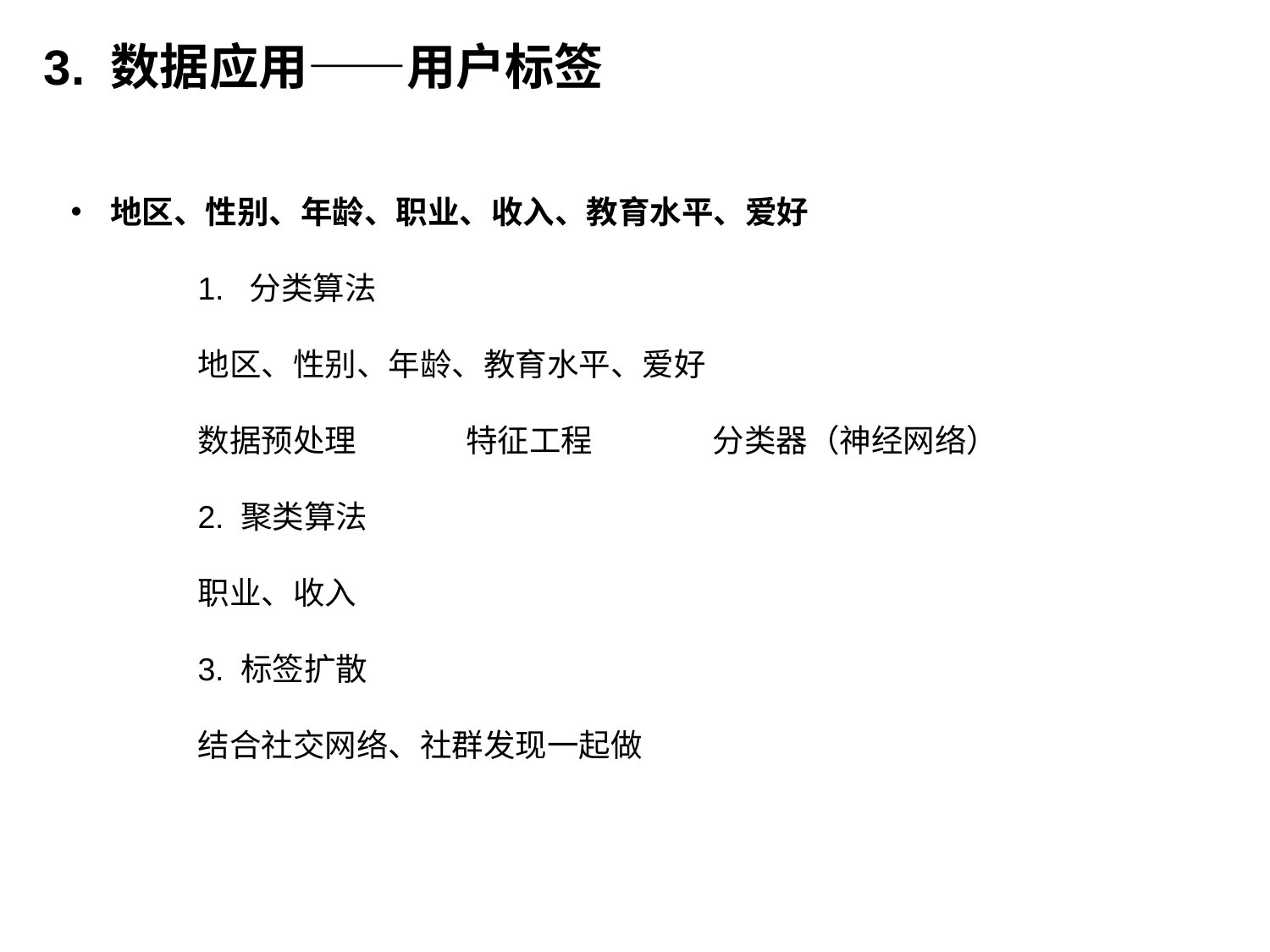

3. 数据应用——用户标签
地区、性别、年龄、职业、收入、教育水平、爱好
	1.  分类算法
	地区、性别、年龄、教育水平、爱好
	数据预处理	  特征工程	 分类器（神经网络）
	2. 聚类算法
	职业、收入
	3. 标签扩散
	结合社交网络、社群发现一起做